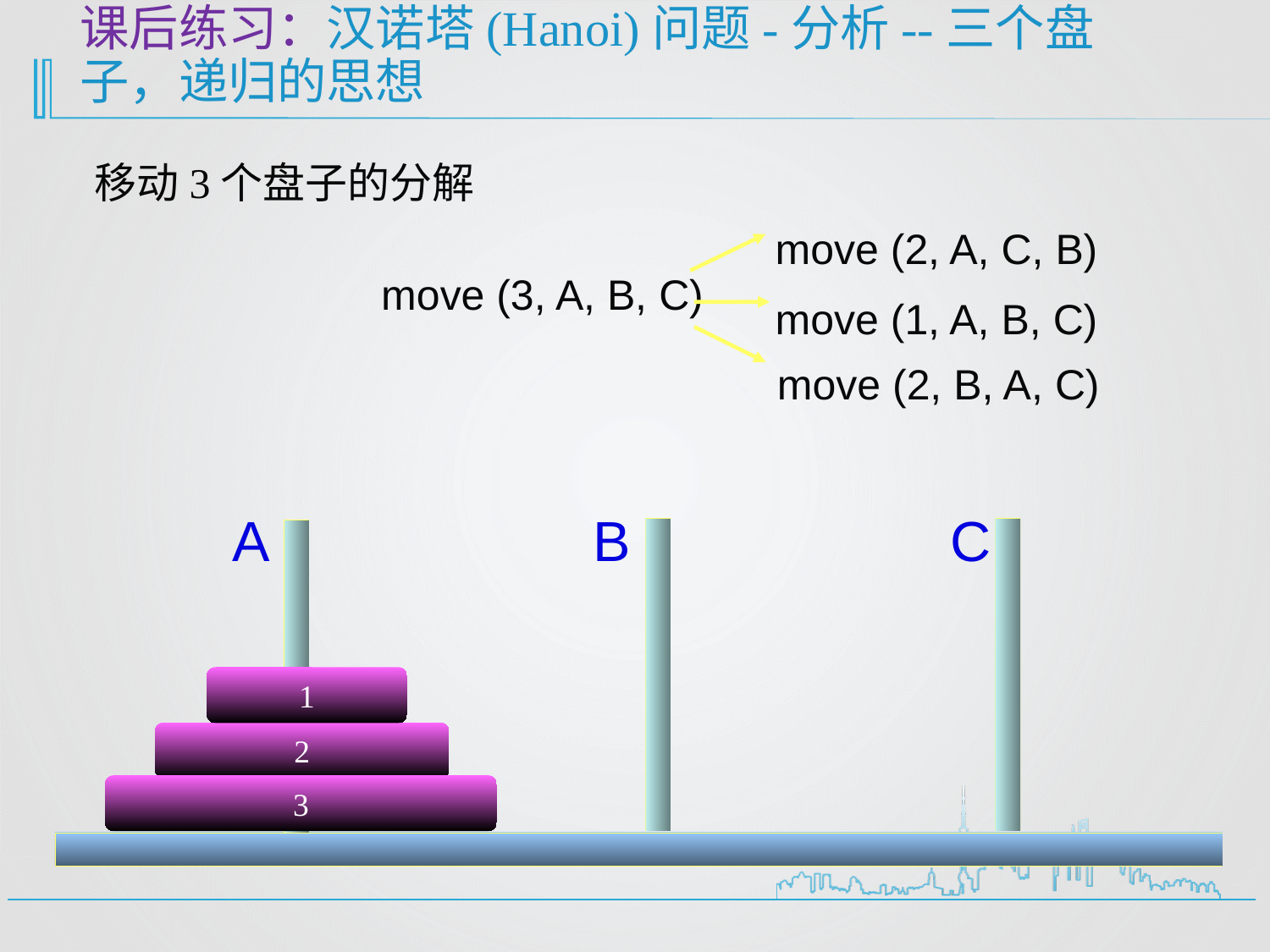

# 课后练习：汉诺塔(Hanoi)问题-分析--三个盘子，递归的思想
移动3个盘子的分解

move (2, A, C, B)

move (3, A, B, C)
move (1, A, B, C)

move (2, B, A, C)
A
B
C

1
2
3